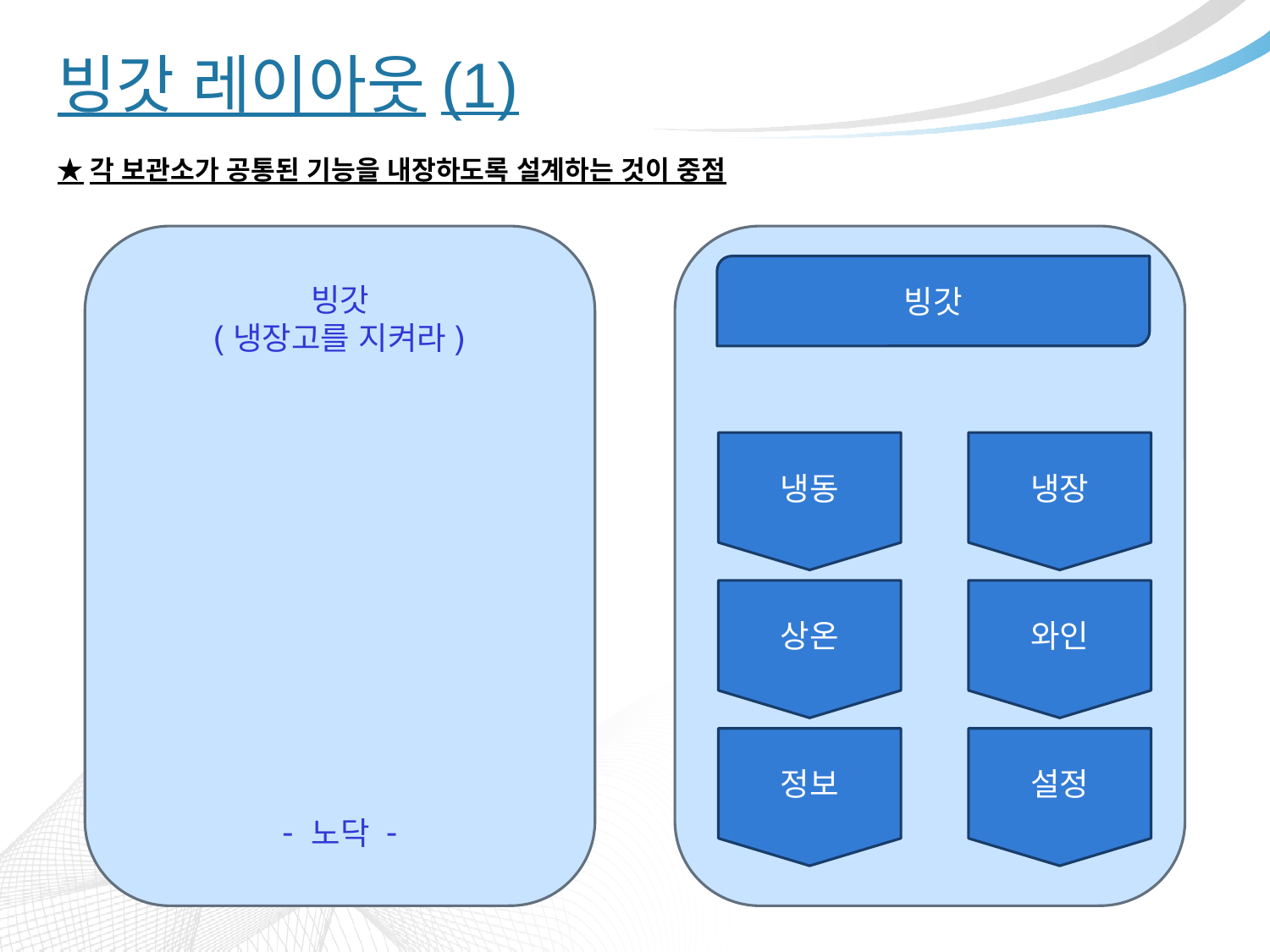

# 빙갓 레이아웃(1)
★각 보관소가 공통된 기능을 내장하도록 설계하는 것이 중점
빙갓
(냉장고를 지켜라)

- 노닥 -

빙갓
냉장
냉동
상온
와인
설정
정보